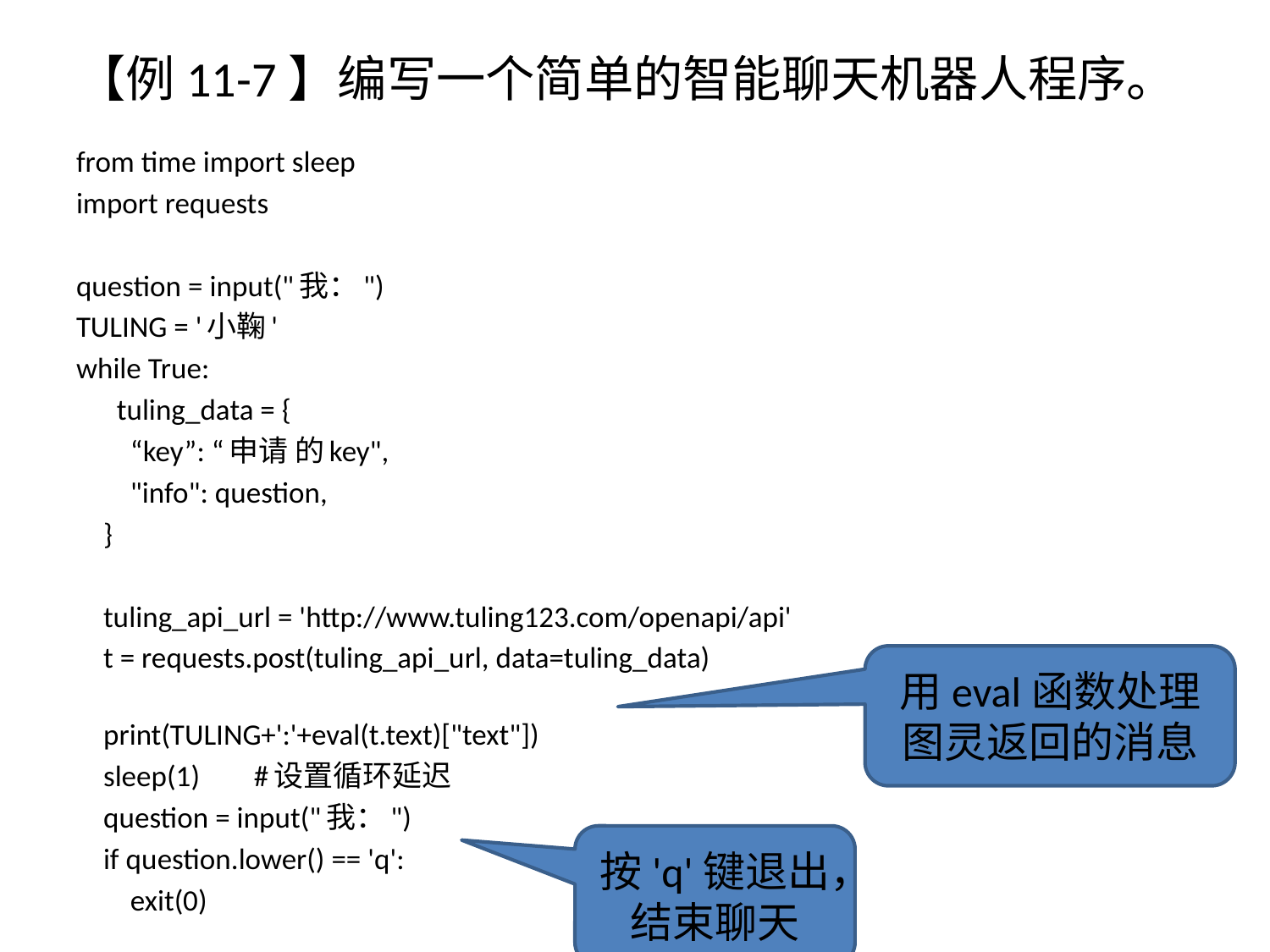

# 【例11-7】编写一个简单的智能聊天机器人程序。
from time import sleep
import requests

question = input("我：")
TULING = '小鞠'
while True:
      tuling_data = {
        “key”: “申请 的key",
        "info": question,
    }

    tuling_api_url = 'http://www.tuling123.com/openapi/api'
    t = requests.post(tuling_api_url, data=tuling_data)
    print(TULING+':'+eval(t.text)["text"])
    sleep(1)        #设置循环延迟
    question = input("我：")
    if question.lower() == 'q':
        exit(0)

用eval函数处理图灵返回的消息
按'q'键退出，结束聊天